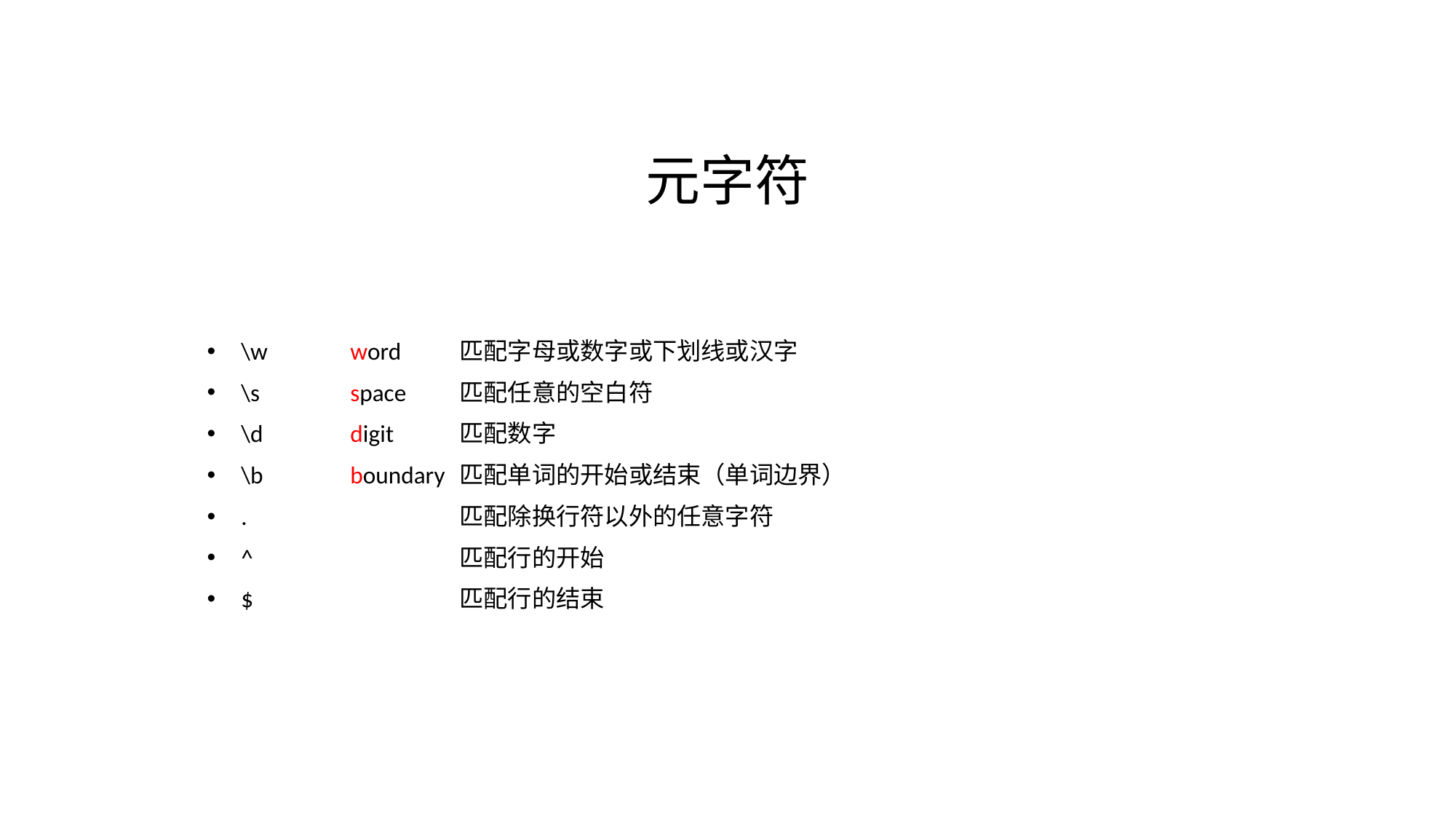

# 元字符
\w	word	匹配字母或数字或下划线或汉字
\s	space	匹配任意的空白符
\d	digit	匹配数字
\b	boundary	匹配单词的开始或结束（单词边界）
.		匹配除换行符以外的任意字符
^		匹配行的开始
$		匹配行的结束